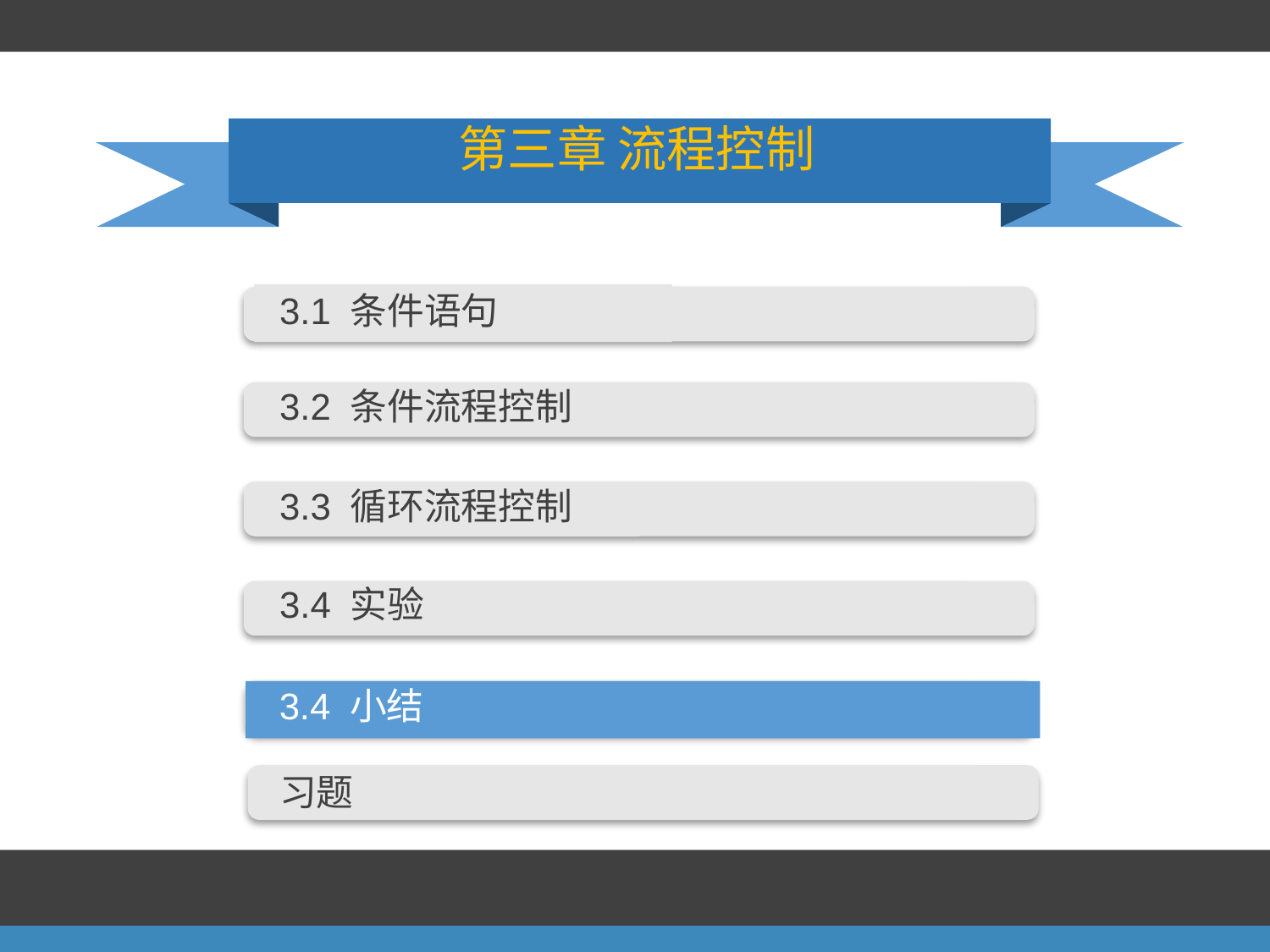

第三章 流程控制
3.1 条件语句
3.2 条件流程控制
3.3 循环流程控制
3.4 实验
  3.4 小结
习题